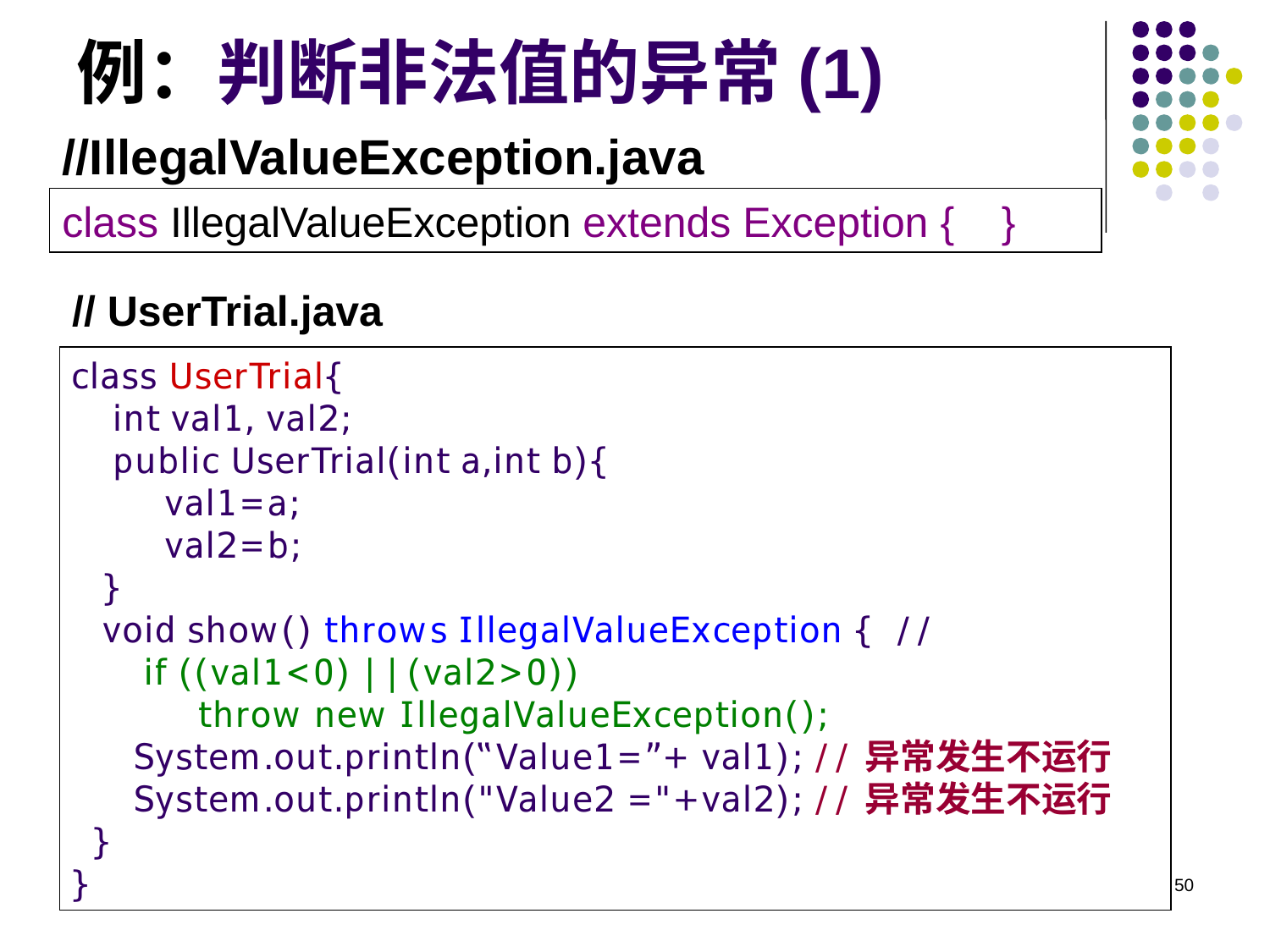

# 例：判断非法值的异常(1)
//IllegalValueException.java
class IllegalValueException extends Exception {    }
// UserTrial.java
class UserTrial{
    int val1, val2;
    public UserTrial(int a,int b){
         val1=a;
         val2=b;
   }
   void show() throws IllegalValueException {  //
       if ((val1<0) ||(val2>0))
     	throw new IllegalValueException();
      System.out.println(“Value1=”+ val1); //异常发生不运行
      System.out.println("Value2 ="+val2); //异常发生不运行
  }
}
50